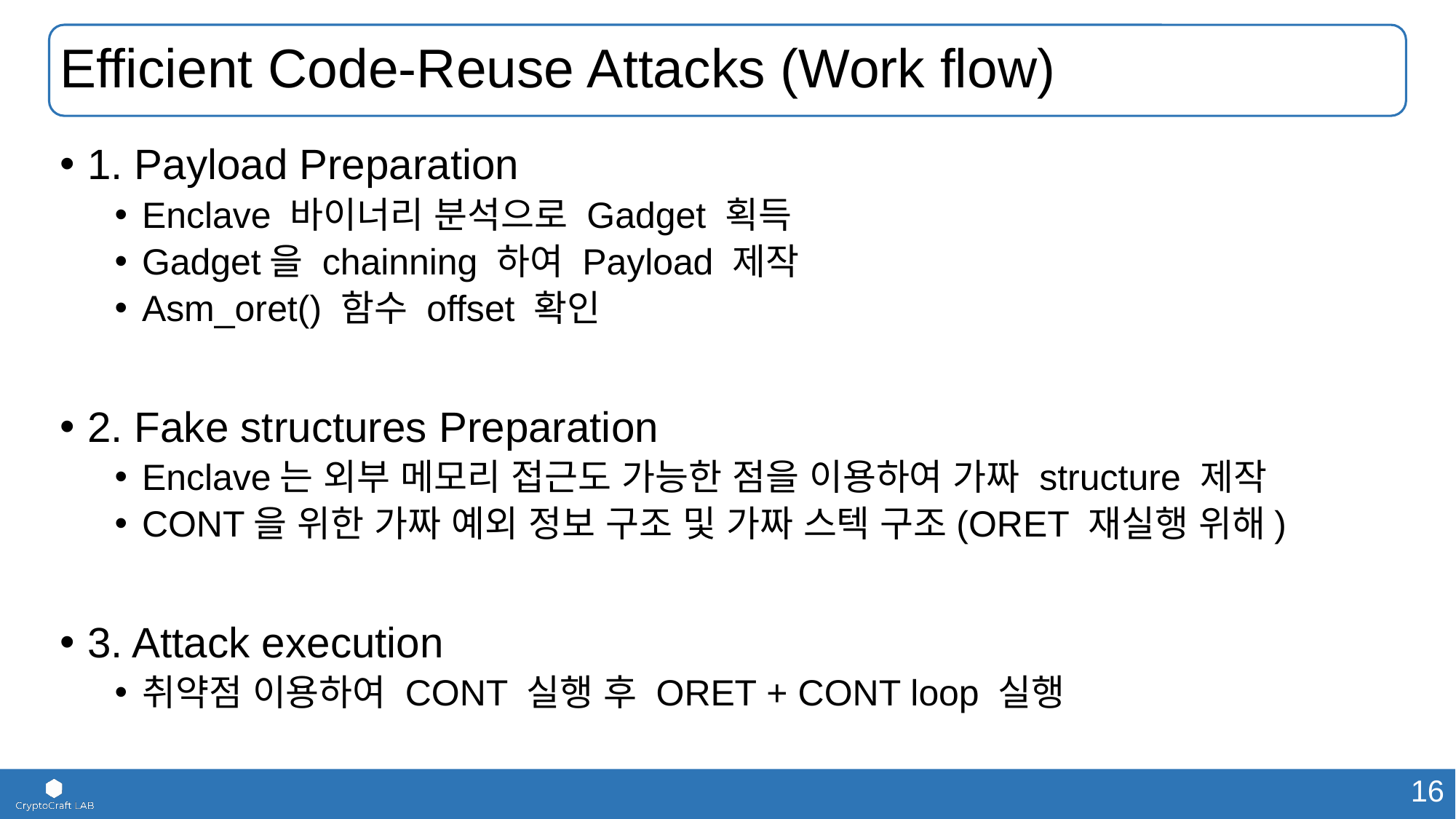

# Efficient Code-Reuse Attacks (Work flow)
1. Payload Preparation
Enclave 바이너리 분석으로 Gadget 획득
Gadget을 chainning 하여 Payload 제작
Asm_oret() 함수 offset 확인

2. Fake structures Preparation
Enclave는 외부 메모리 접근도 가능한 점을 이용하여 가짜 structure 제작
CONT을 위한 가짜 예외 정보 구조 및 가짜 스텍 구조(ORET 재실행 위해)

3. Attack execution
취약점 이용하여 CONT 실행 후 ORET + CONT loop 실행